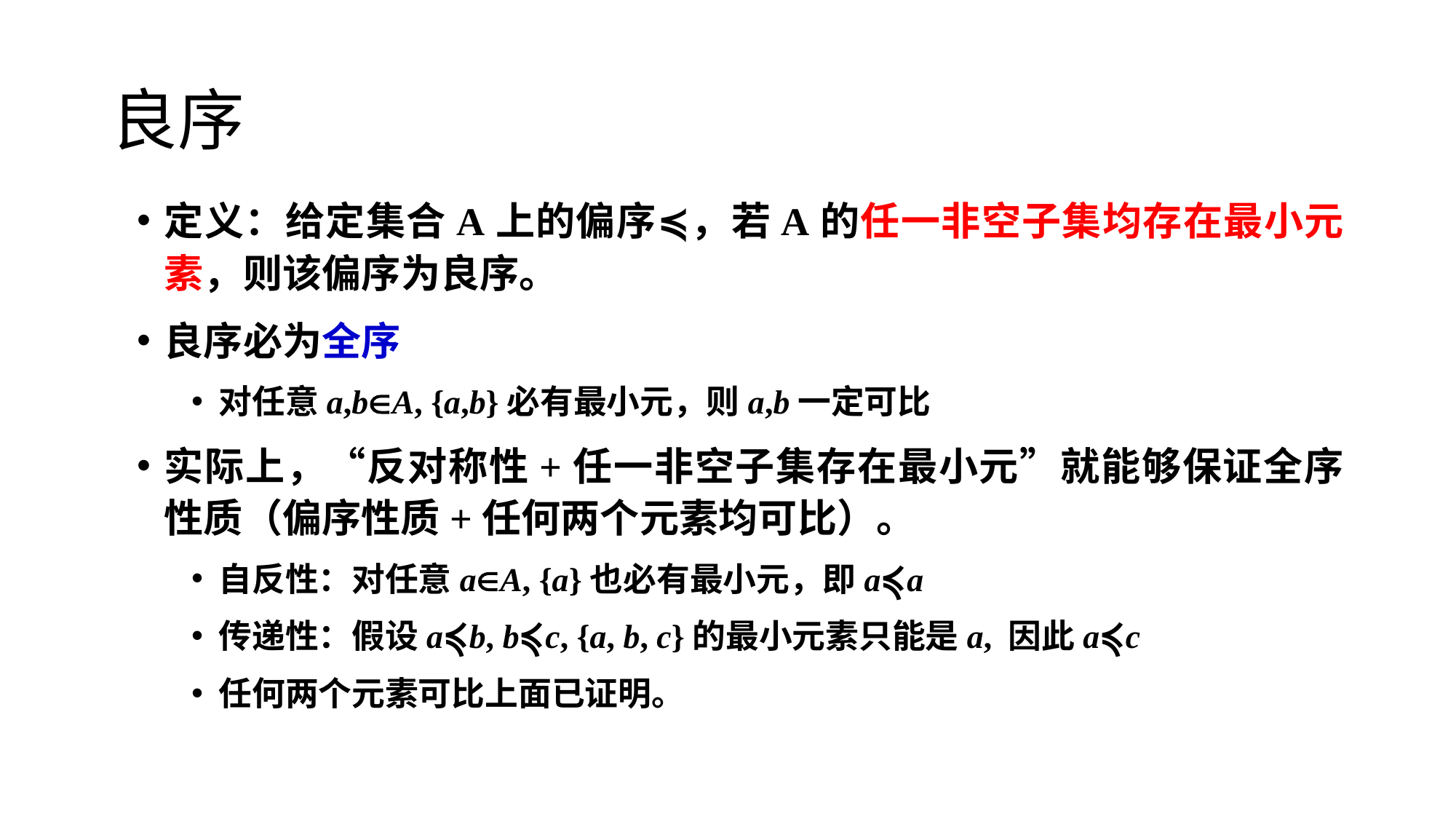

# 良序
定义：给定集合A上的偏序≼，若A的任一非空子集均存在最小元素，则该偏序为良序。
良序必为全序
对任意a,b∈A, {a,b}必有最小元，则a,b一定可比
实际上，“反对称性+任一非空子集存在最小元”就能够保证全序性质（偏序性质+任何两个元素均可比）。
自反性：对任意a∈A, {a}也必有最小元，即a≼a
传递性：假设a≼b, b≼c, {a, b, c}的最小元素只能是a, 因此a≼c
任何两个元素可比上面已证明。